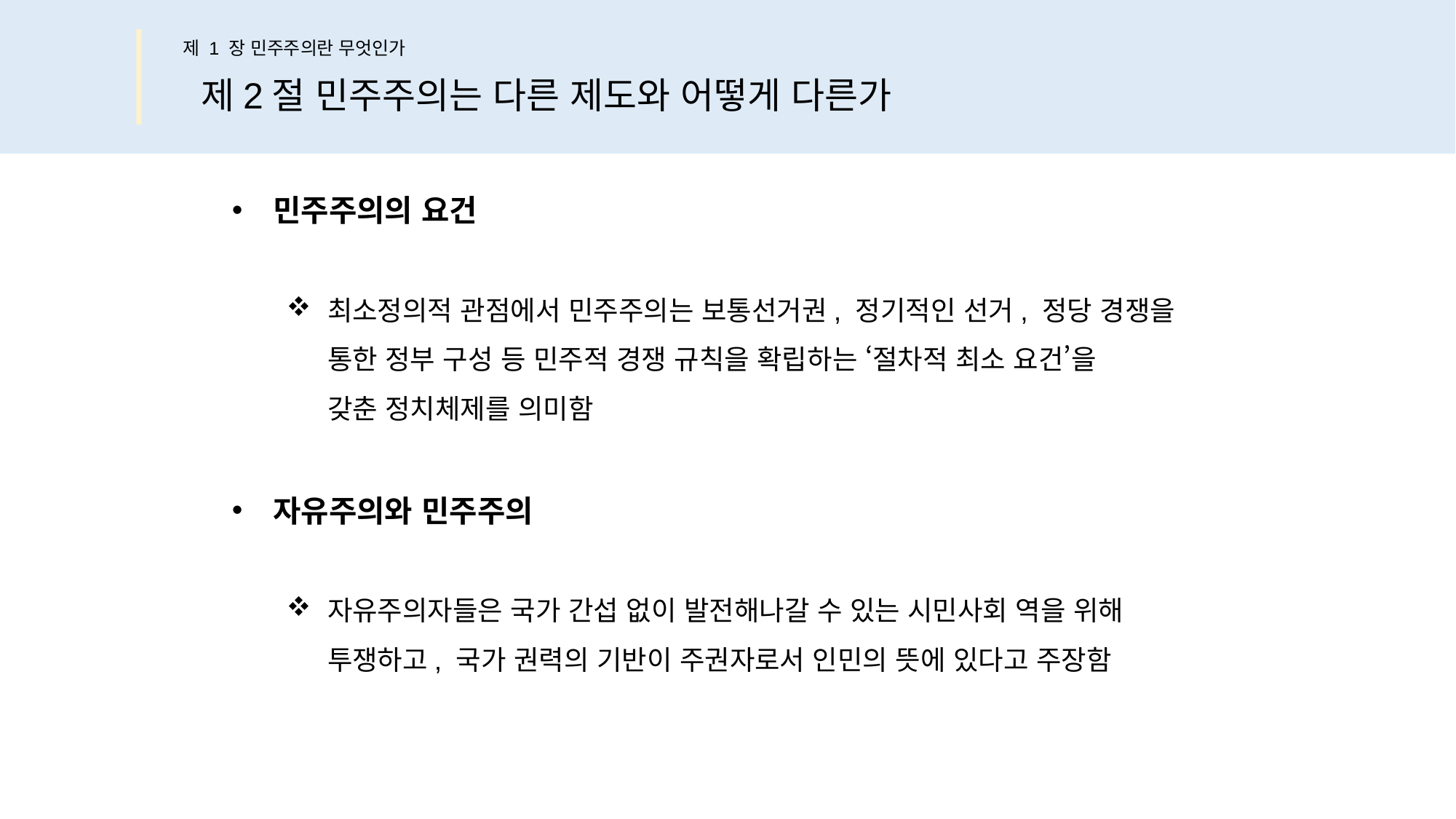

제 1 장 민주주의란 무엇인가
제2절 민주주의는 다른 제도와 어떻게 다른가
민주주의의 요건

최소정의적 관점에서 민주주의는 보통선거권, 정기적인 선거, 정당 경쟁을
통한 정부 구성 등 민주적 경쟁 규칙을 확립하는 ‘절차적 최소 요건’을
갖춘 정치체제를 의미함

자유주의와 민주주의

자유주의자들은 국가 간섭 없이 발전해나갈 수 있는 시민사회 역을 위해
투쟁하고, 국가 권력의 기반이 주권자로서 인민의 뜻에 있다고 주장함